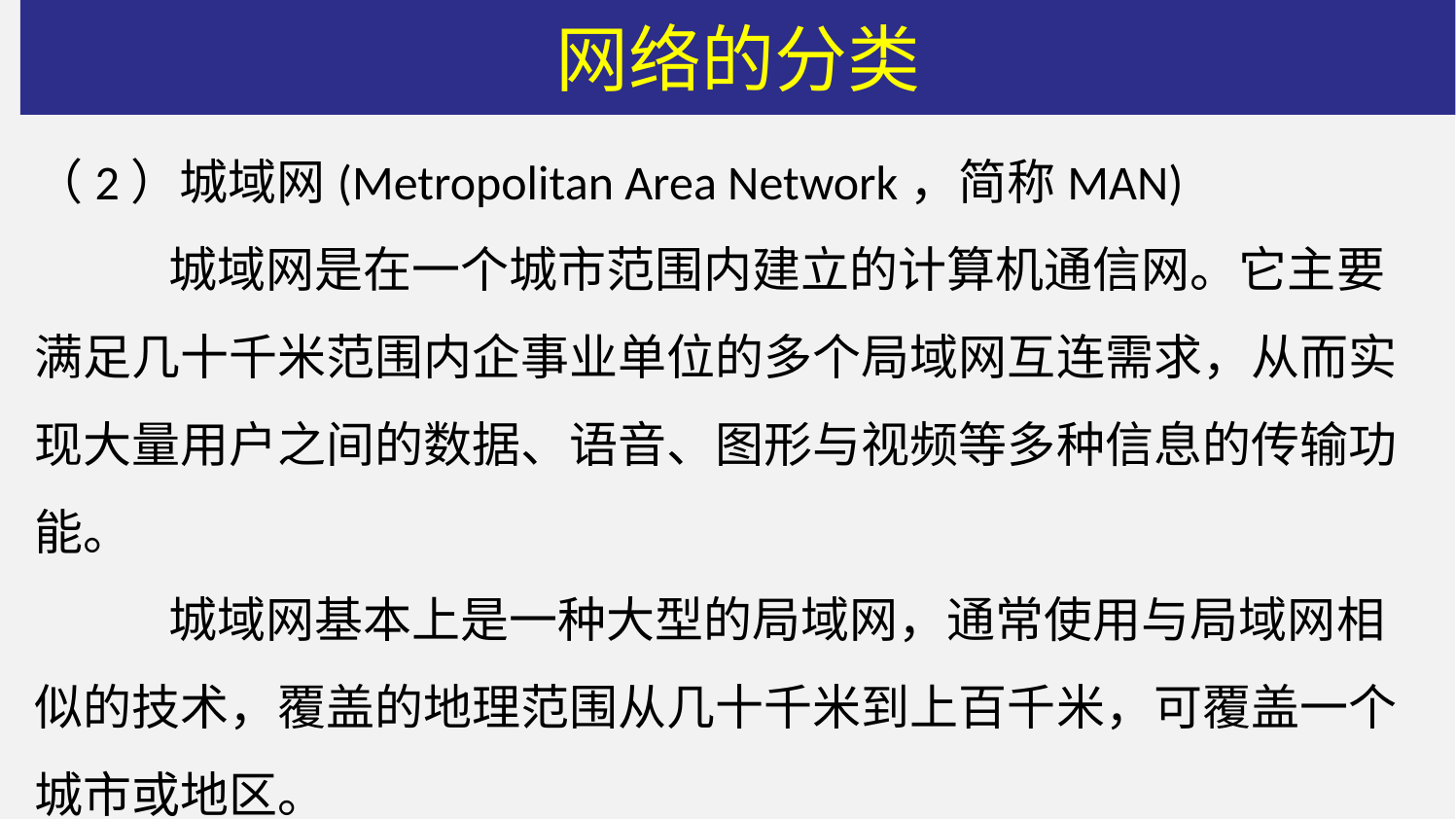

# 网络的分类
（2）城域网(Metropolitan Area Network，简称MAN)
         城域网是在一个城市范围内建立的计算机通信网。它主要满足几十千米范围内企事业单位的多个局域网互连需求，从而实现大量用户之间的数据、语音、图形与视频等多种信息的传输功能。
         城域网基本上是一种大型的局域网，通常使用与局域网相似的技术，覆盖的地理范围从几十千米到上百千米，可覆盖一个城市或地区。